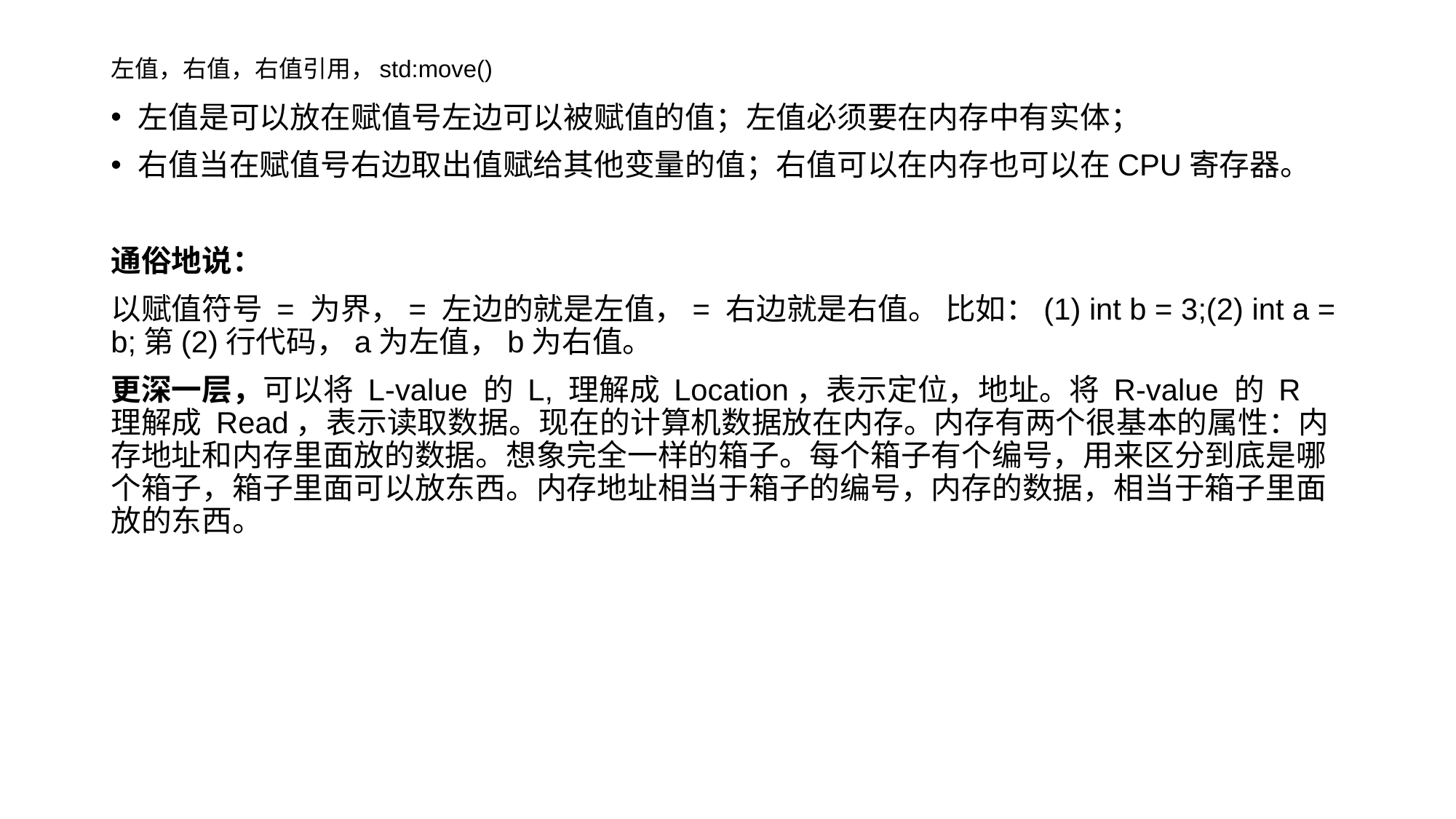

# 左值，右值，右值引用，std:move()
左值是可以放在赋值号左边可以被赋值的值；左值必须要在内存中有实体；
右值当在赋值号右边取出值赋给其他变量的值；右值可以在内存也可以在CPU寄存器。

通俗地说：
以赋值符号 = 为界，= 左边的就是左值，= 右边就是右值。 比如：(1) int b = 3;(2) int a = b;第(2)行代码，a为左值，b为右值。
更深一层，可以将 L-value 的 L, 理解成 Location，表示定位，地址。将 R-value 的 R 理解成 Read，表示读取数据。现在的计算机数据放在内存。内存有两个很基本的属性：内存地址和内存里面放的数据。想象完全一样的箱子。每个箱子有个编号，用来区分到底是哪个箱子，箱子里面可以放东西。内存地址相当于箱子的编号，内存的数据，相当于箱子里面放的东西。